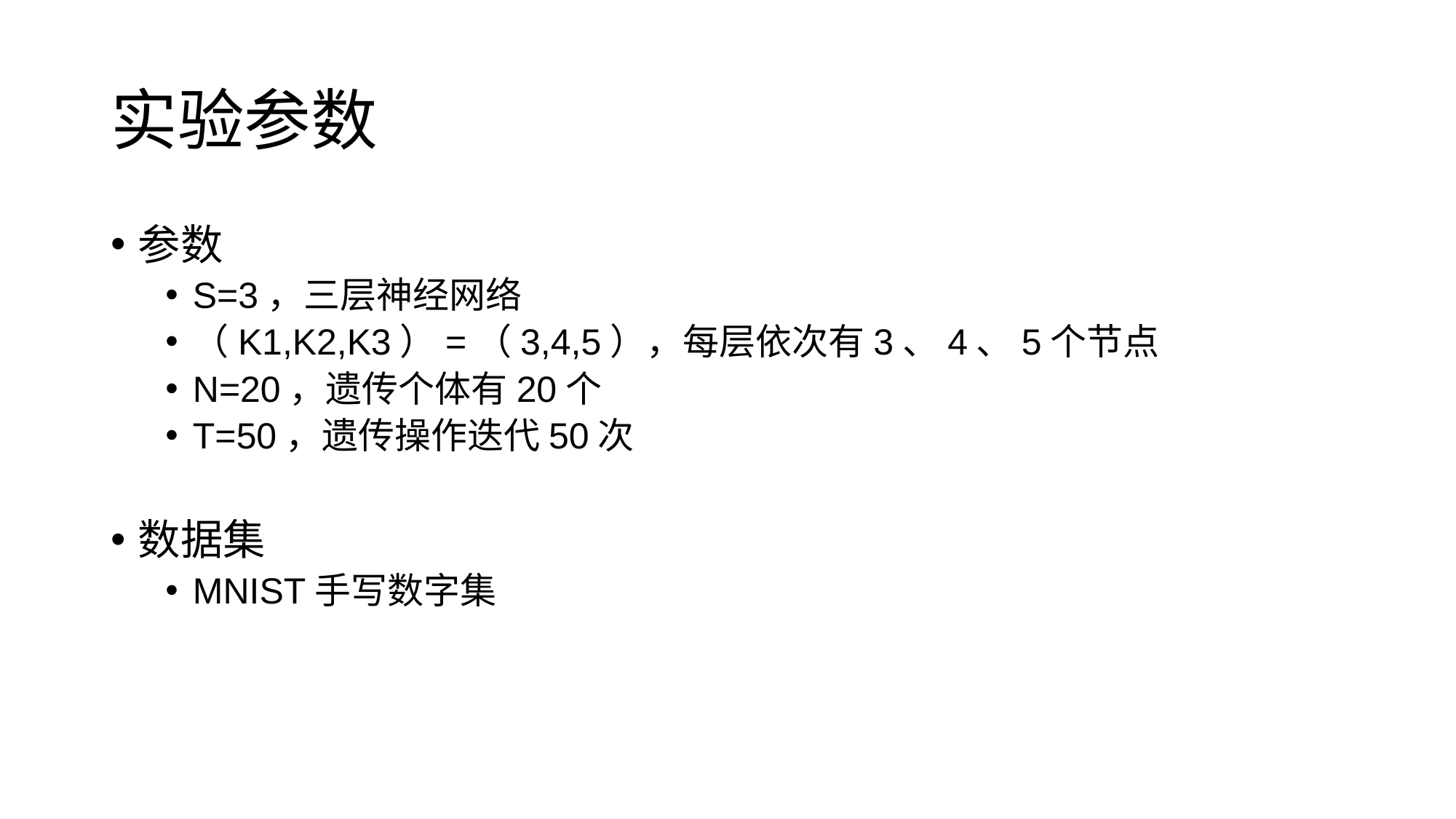

# 实验参数
参数
S=3，三层神经网络
（K1,K2,K3）=（3,4,5），每层依次有3、4、5个节点
N=20，遗传个体有20个
T=50，遗传操作迭代50次

数据集
MNIST手写数字集